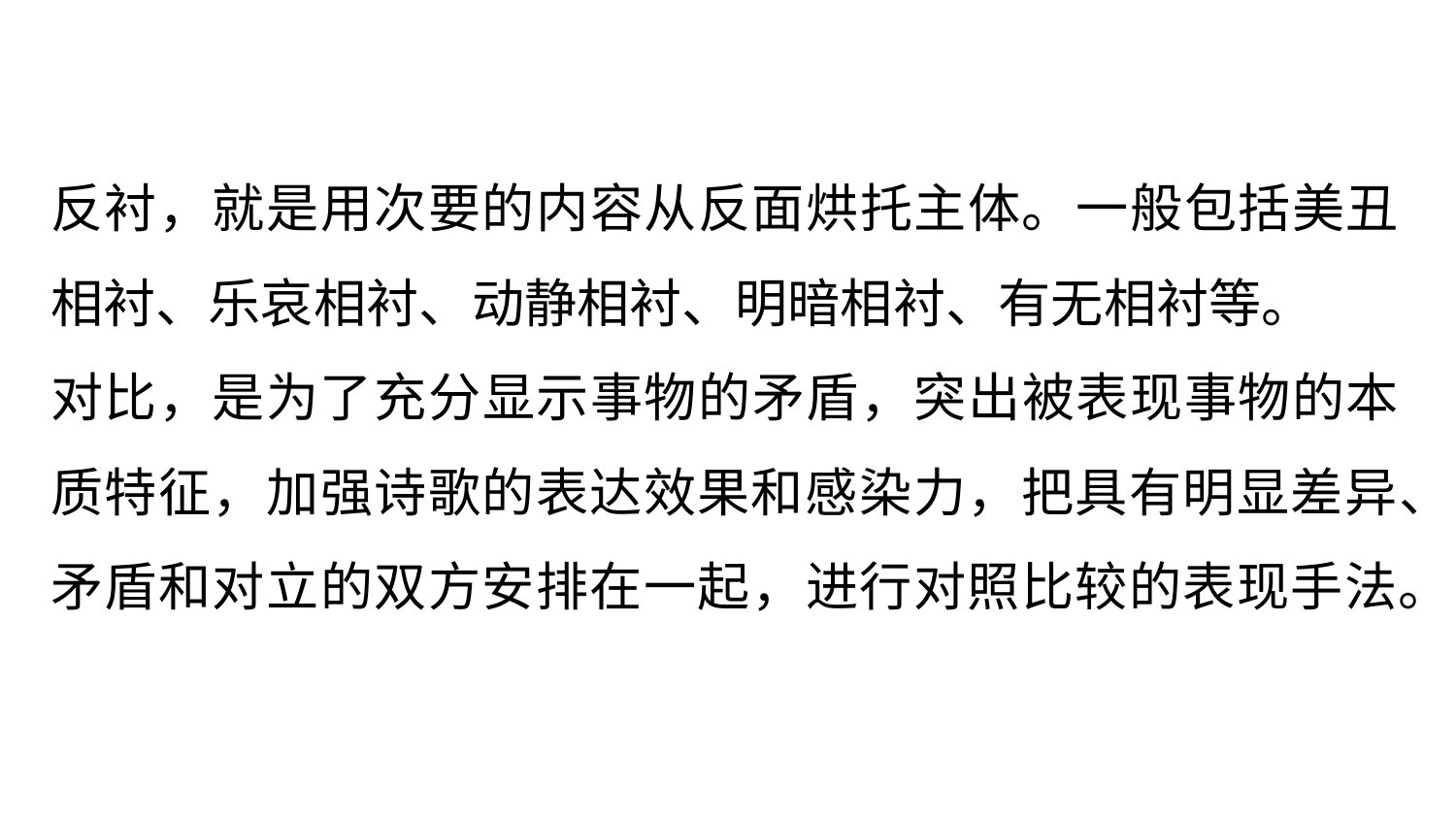

反衬，就是用次要的内容从反面烘托主体。一般包括美丑相衬、乐哀相衬、动静相衬、明暗相衬、有无相衬等。
对比，是为了充分显示事物的矛盾，突出被表现事物的本质特征，加强诗歌的表达效果和感染力，把具有明显差异、矛盾和对立的双方安排在一起，进行对照比较的表现手法。